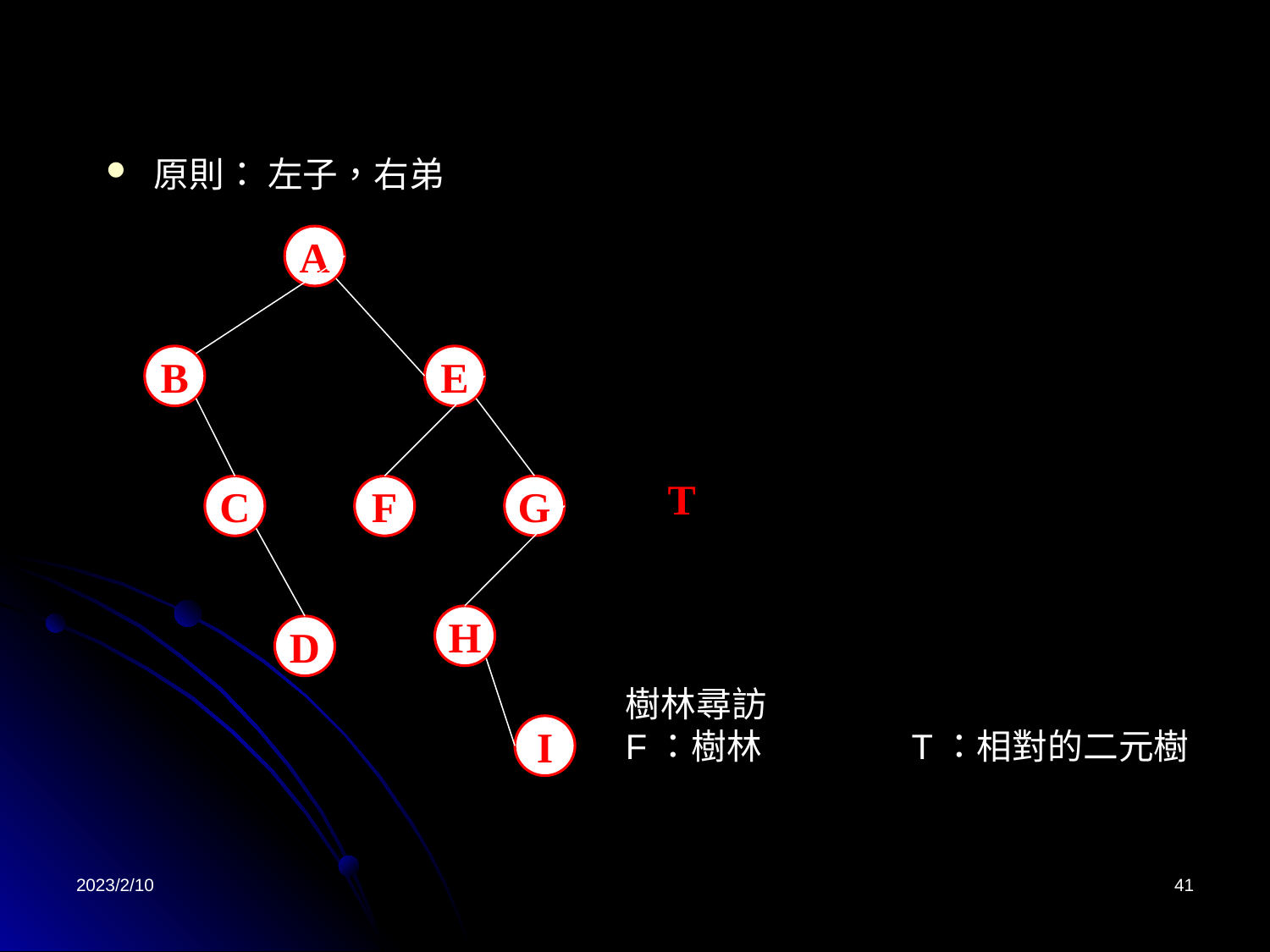

原則： 左子，右弟
A
B
E
G
C
F
H
D
I
T
樹林尋訪
F：樹林　　　　T：相對的二元樹
2023/2/10
41